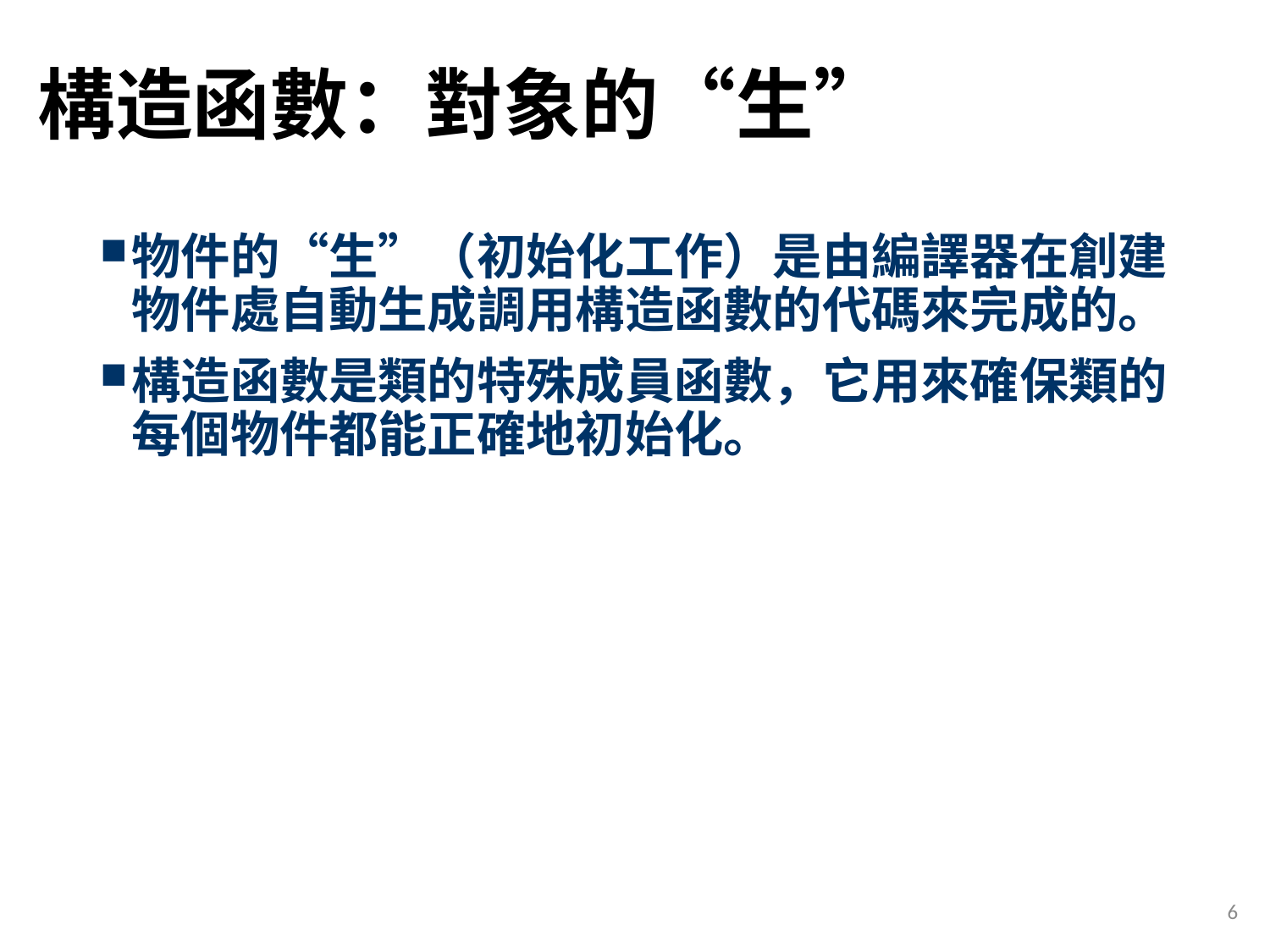

# 構造函數：對象的“生”
物件的“生”（初始化工作）是由編譯器在創建物件處自動生成調用構造函數的代碼來完成的。
構造函數是類的特殊成員函數，它用來確保類的每個物件都能正確地初始化。
6